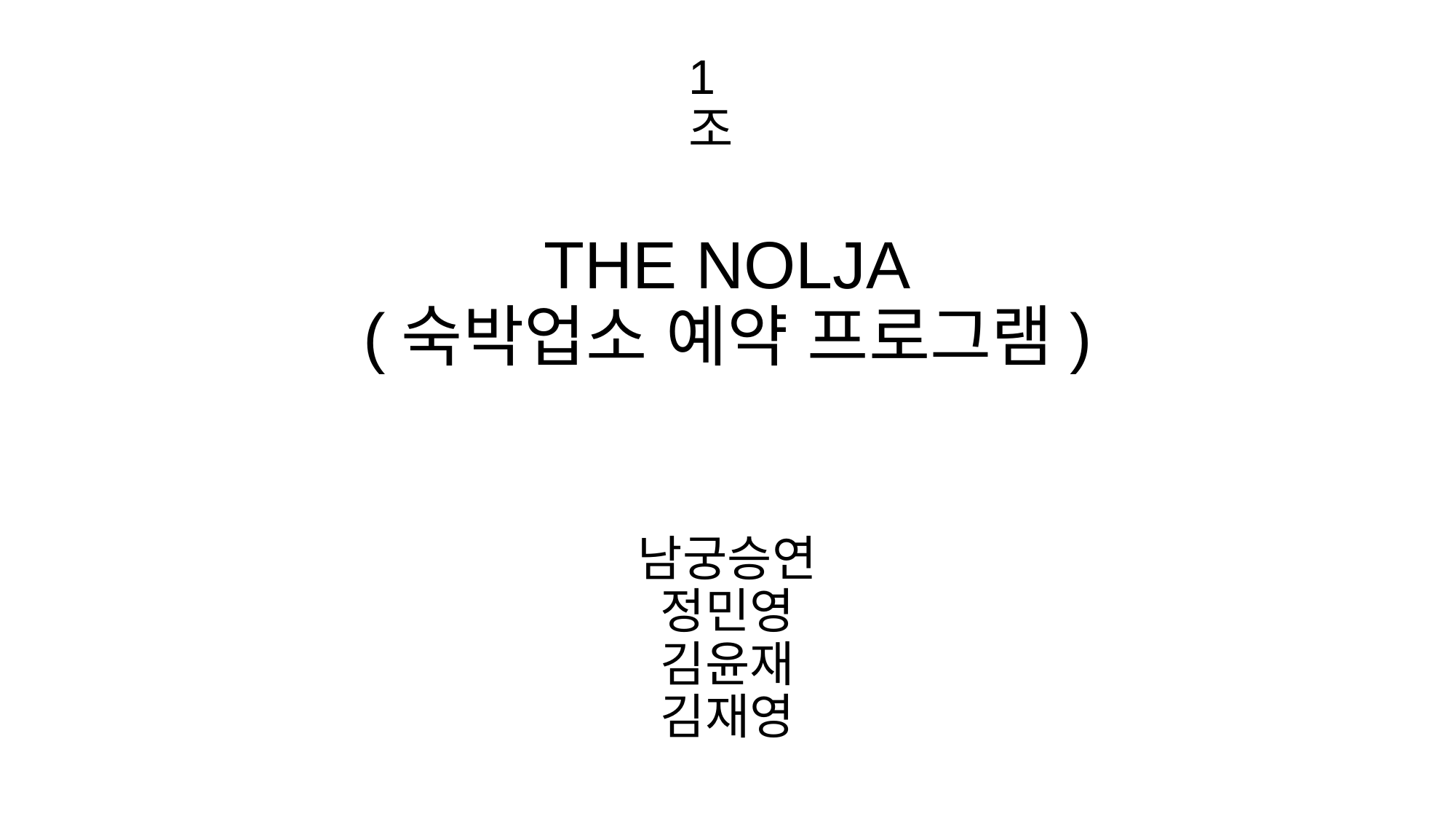

# 1조
THE NOLJA
(숙박업소 예약 프로그램)
남궁승연
정민영
김윤재
김재영